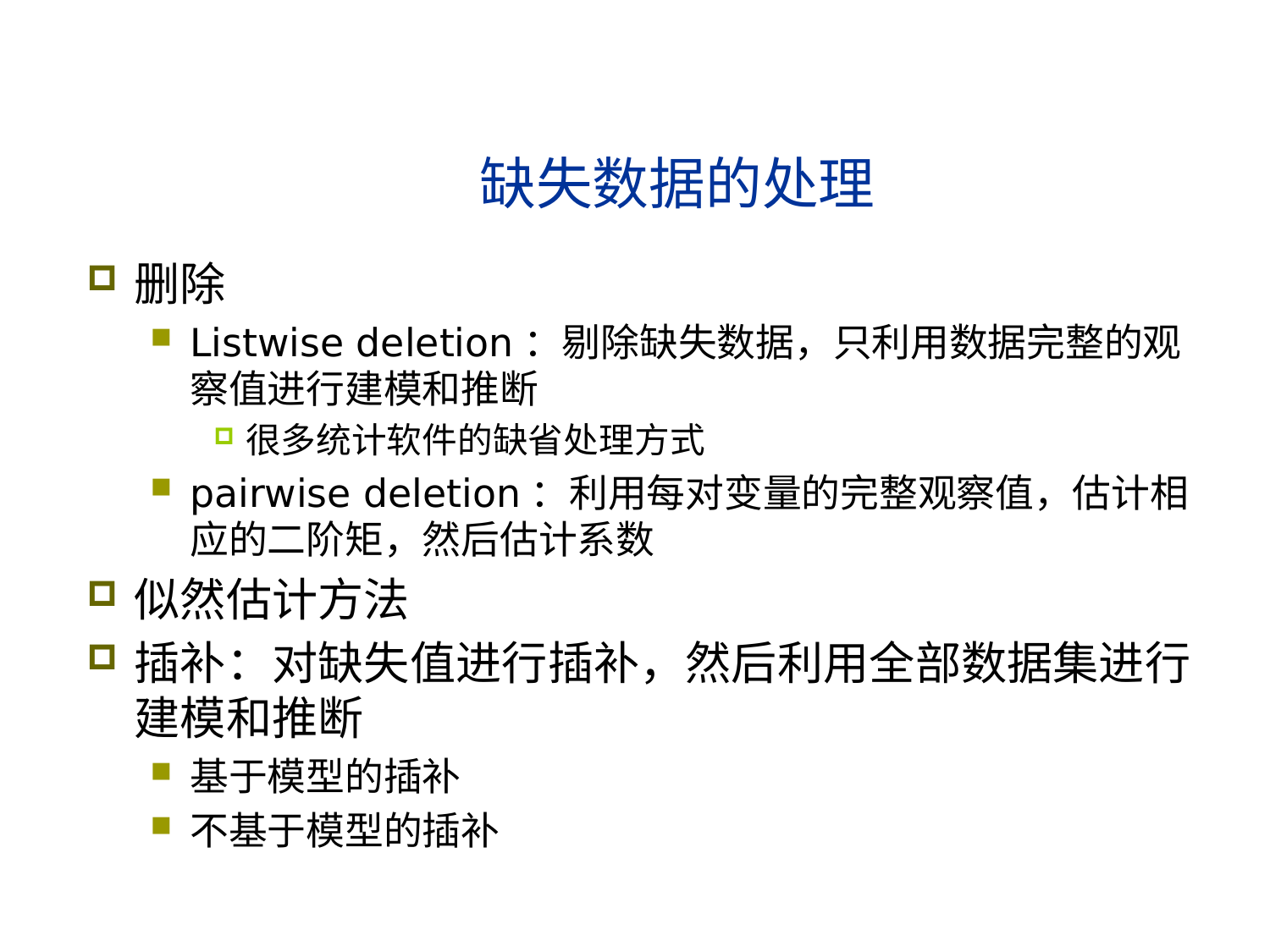

# 缺失数据的处理
删除
Listwise deletion：剔除缺失数据，只利用数据完整的观察值进行建模和推断
很多统计软件的缺省处理方式
pairwise deletion：利用每对变量的完整观察值，估计相应的二阶矩，然后估计系数
似然估计方法
插补：对缺失值进行插补，然后利用全部数据集进行建模和推断
基于模型的插补
不基于模型的插补